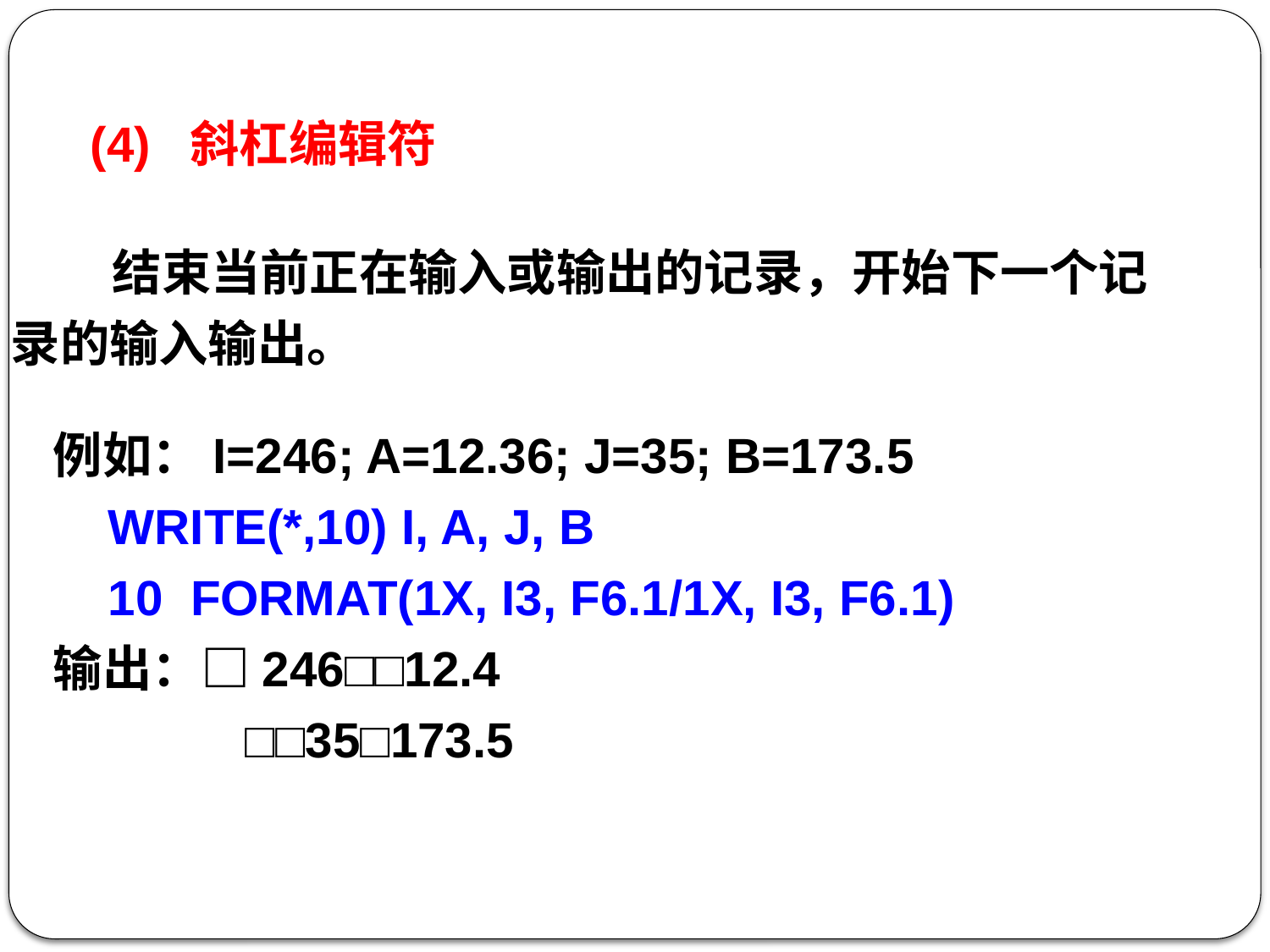

(4)  斜杠编辑符
        结束当前正在输入或输出的记录，开始下一个记录的输入输出。
例如：I=246; A=12.36; J=35; B=173.5
    WRITE(*,10) I, A, J, B
    10  FORMAT(1X, I3, F6.1/1X, I3, F6.1)
输出：□246□□12.4
              □□35□173.5